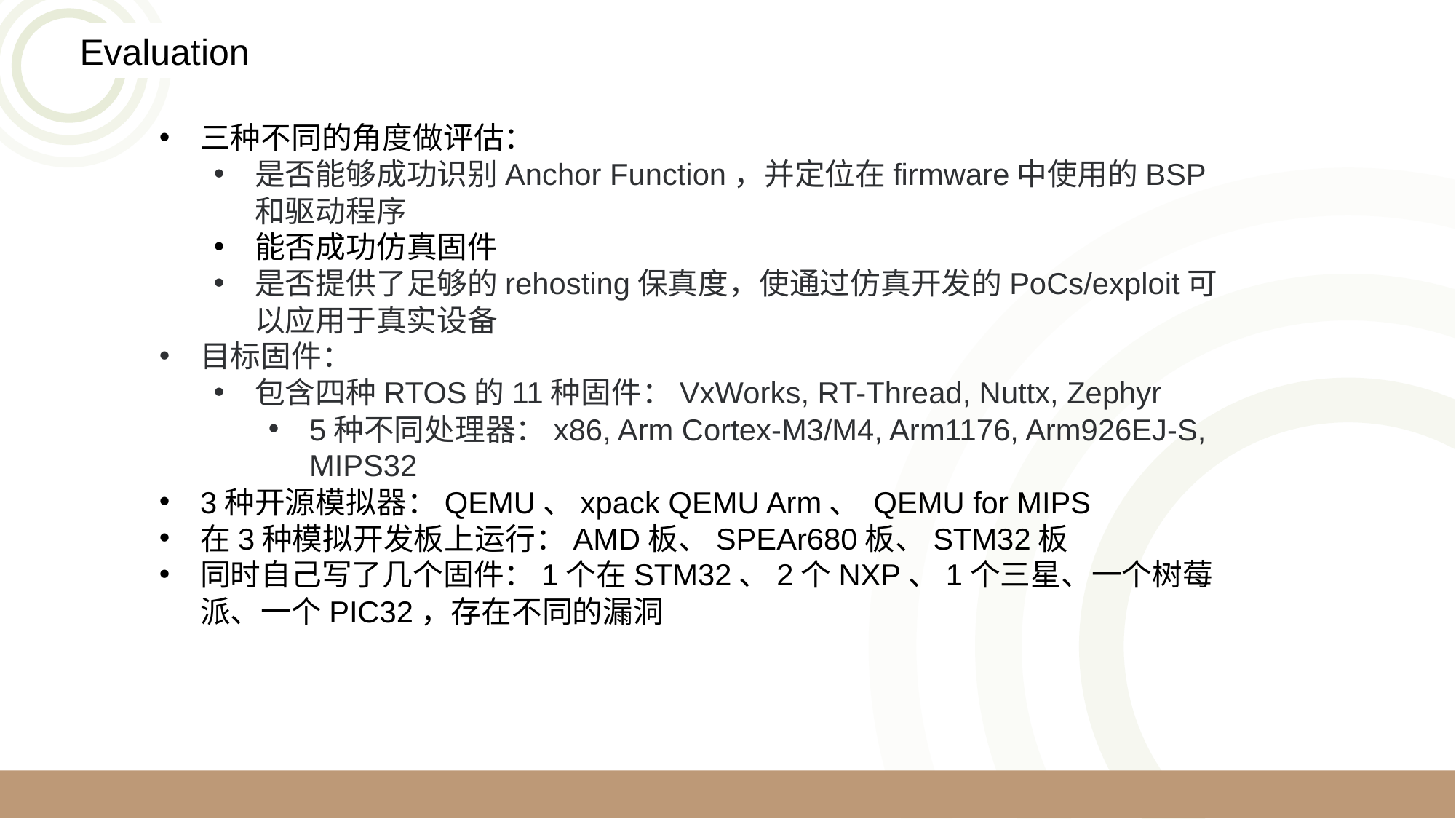

Evaluation

三种不同的角度做评估：
是否能够成功识别Anchor Function，并定位在firmware中使用的BSP和驱动程序
能否成功仿真固件
是否提供了足够的rehosting保真度，使通过仿真开发的PoCs/exploit可以应用于真实设备
目标固件：
包含四种RTOS的11种固件：VxWorks, RT-Thread, Nuttx, Zephyr
5种不同处理器：x86, Arm Cortex-M3/M4, Arm1176, Arm926EJ-S, MIPS32
3种开源模拟器：QEMU、xpack QEMU Arm、 QEMU for MIPS
在3种模拟开发板上运行：AMD板、SPEAr680板、STM32板
同时自己写了几个固件：1个在STM32、2个NXP、1个三星、一个树莓派、一个PIC32，存在不同的漏洞